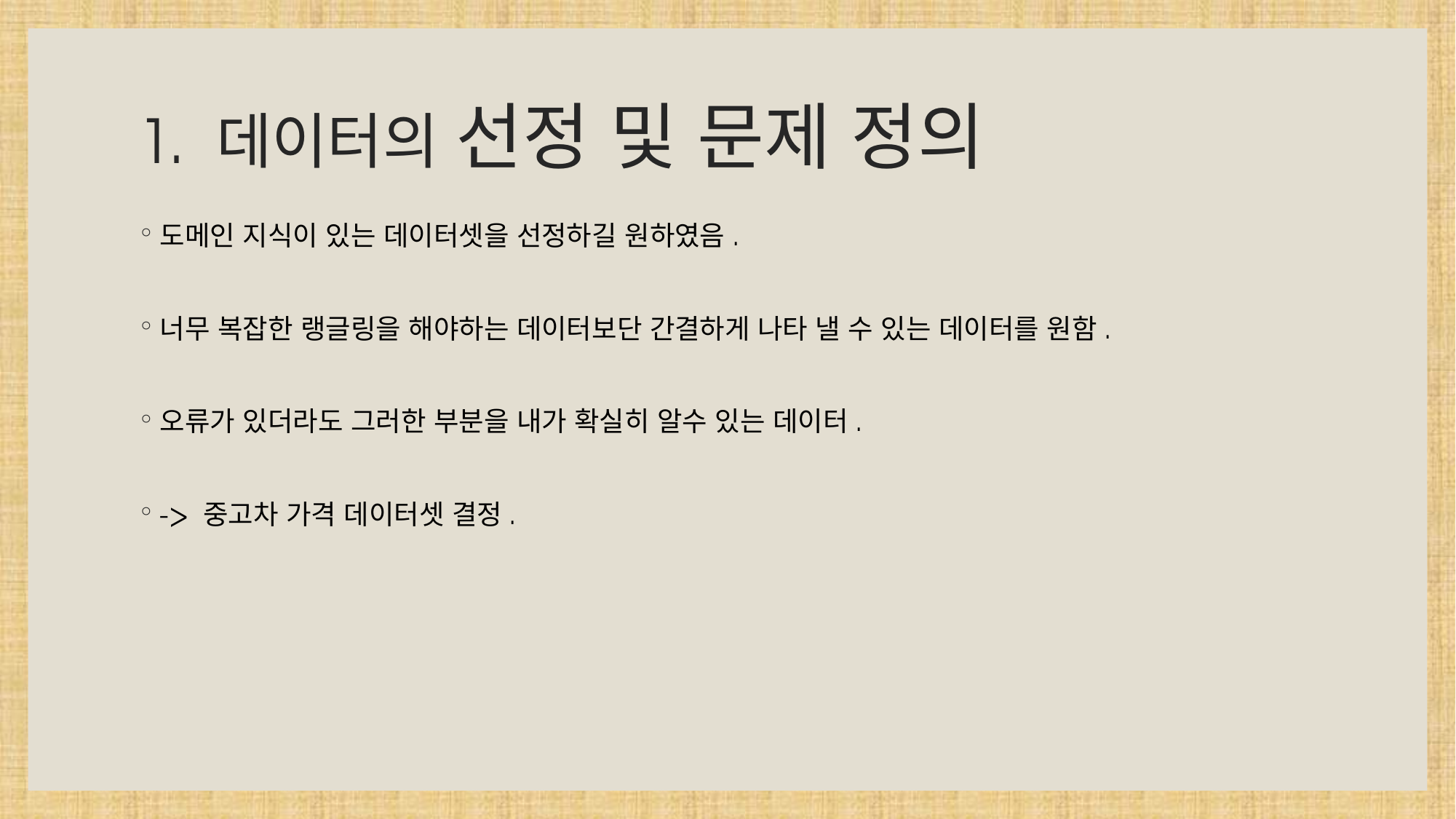

# 1. 데이터의 선정 및 문제 정의
도메인 지식이 있는 데이터셋을 선정하길 원하였음.

너무 복잡한 랭글링을 해야하는 데이터보단 간결하게 나타 낼 수 있는 데이터를 원함.

오류가 있더라도 그러한 부분을 내가 확실히 알수 있는 데이터.

-> 중고차 가격 데이터셋 결정.